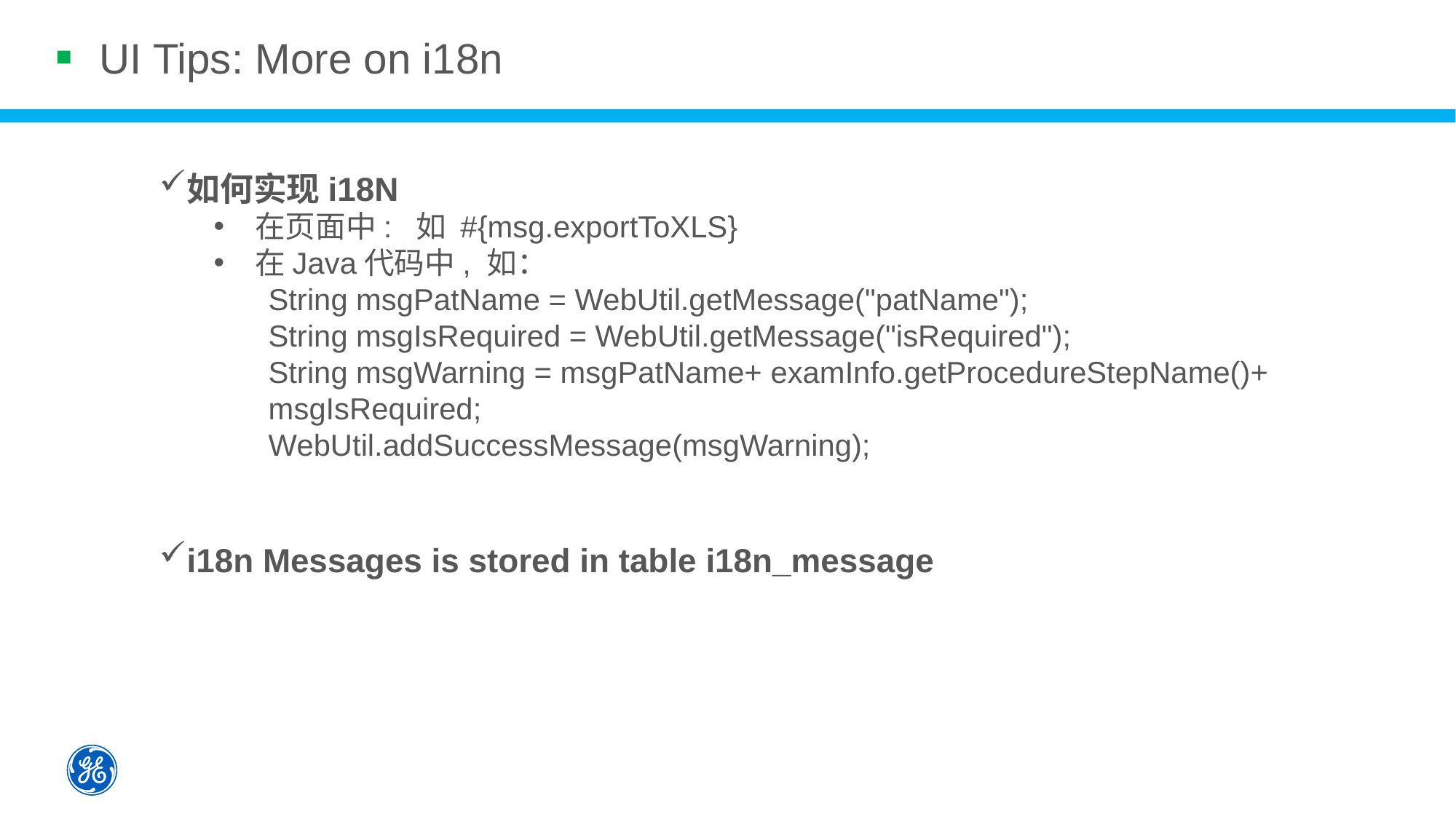

UI Tips: More on i18n

如何实现i18N
在页面中:  如 #{msg.exportToXLS}
在Java代码中, 如：
String msgPatName = WebUtil.getMessage("patName");
String msgIsRequired = WebUtil.getMessage("isRequired");
String msgWarning = msgPatName+ examInfo.getProcedureStepName()+ msgIsRequired;
WebUtil.addSuccessMessage(msgWarning);

i18n Messages is stored in table i18n_message